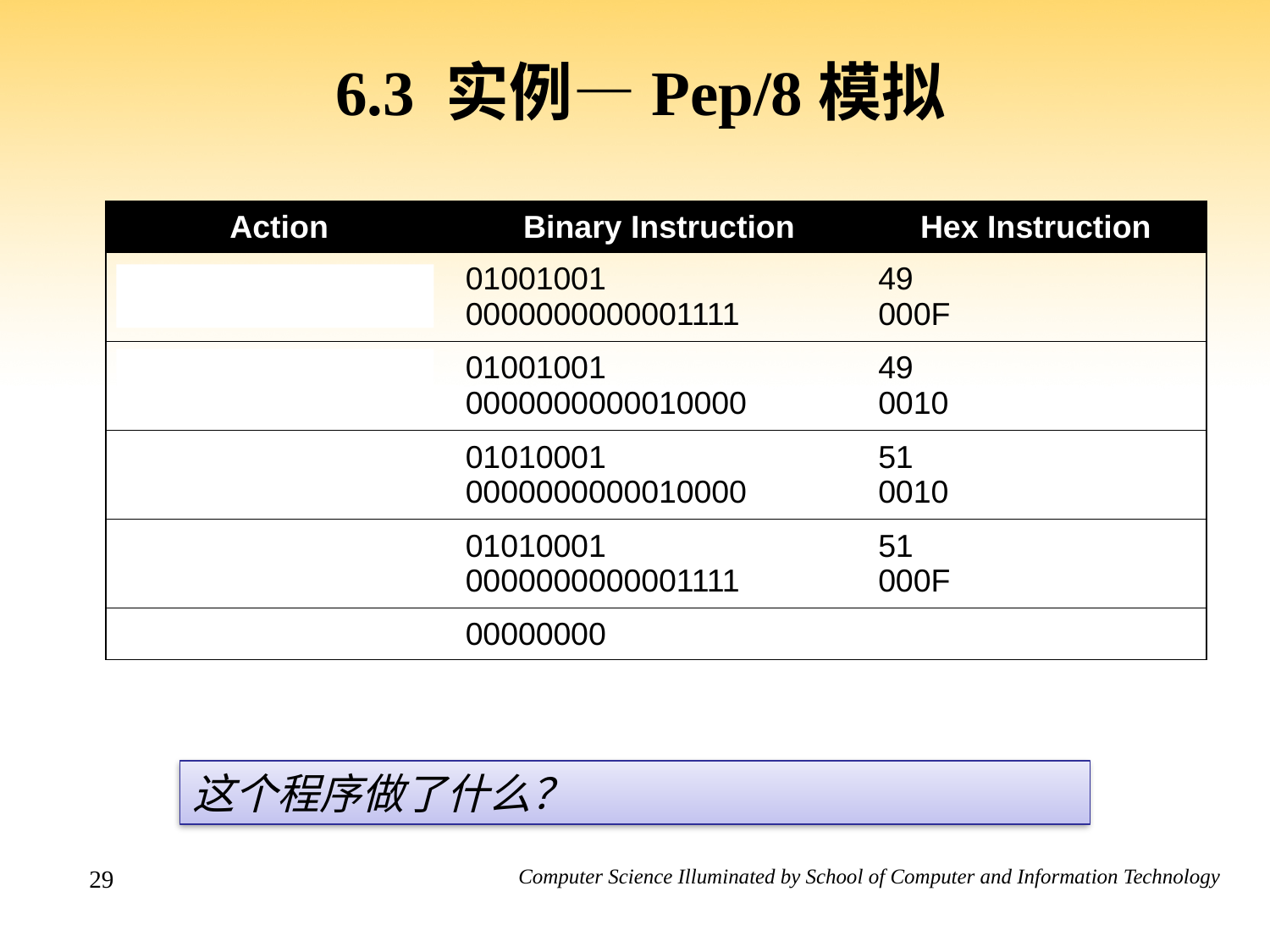

6.3 实例—Pep/8模拟
| Action | Binary Instruction | Hex Instruction |
| --- | --- | --- |
| Input a letter into location F | 01001001 0000000000001111 | 49 000F |
| Input a letter into location F+1 | 01001001 0000000000010000 | 49 0010 |
| Write out the second letter | 01010001 0000000000010000 | 51 0010 |
| Write out the first letter | 01010001 0000000000001111 | 51 000F |
| Stop | 00000000 |  |

这个程序做了什么？
29